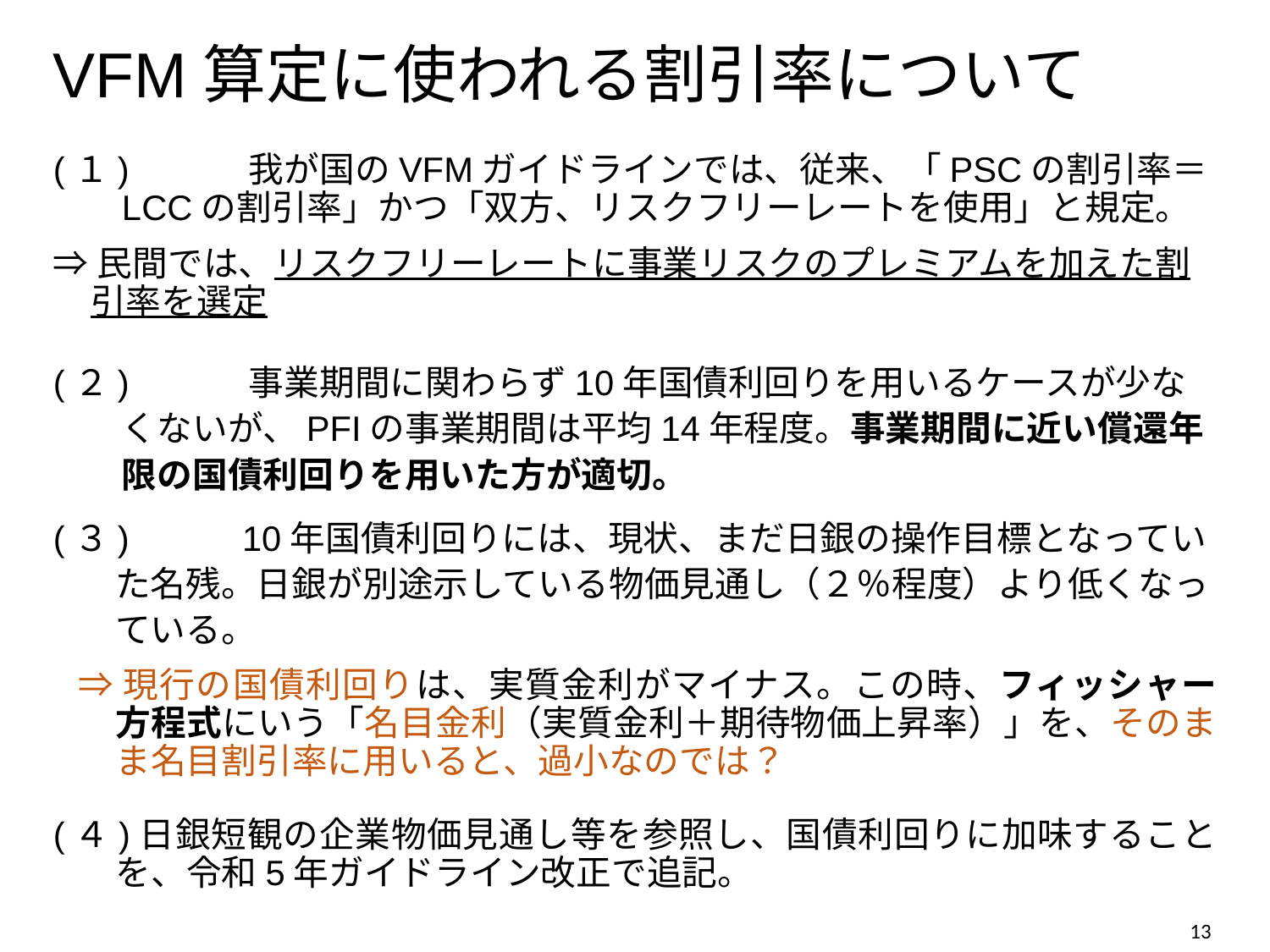

# VFM算定に使われる割引率について
(１)	我が国のVFMガイドラインでは、従来、「PSCの割引率＝LCCの割引率」かつ「双方、リスクフリーレートを使用」と規定。
⇒民間では、リスクフリーレートに事業リスクのプレミアムを加えた割引率を選定

(２)	事業期間に関わらず10年国債利回りを用いるケースが少なくないが、PFIの事業期間は平均14年程度。事業期間に近い償還年限の国債利回りを用いた方が適切。

(３)	10年国債利回りには、現状、まだ日銀の操作目標となっていた名残。日銀が別途示している物価見通し（２％程度）より低くなっている。
⇒現行の国債利回りは、実質金利がマイナス。この時、フィッシャー方程式にいう「名目金利（実質金利＋期待物価上昇率）」を、そのまま名目割引率に用いると、過小なのでは？

(４)日銀短観の企業物価見通し等を参照し、国債利回りに加味することを、令和5年ガイドライン改正で追記。
13